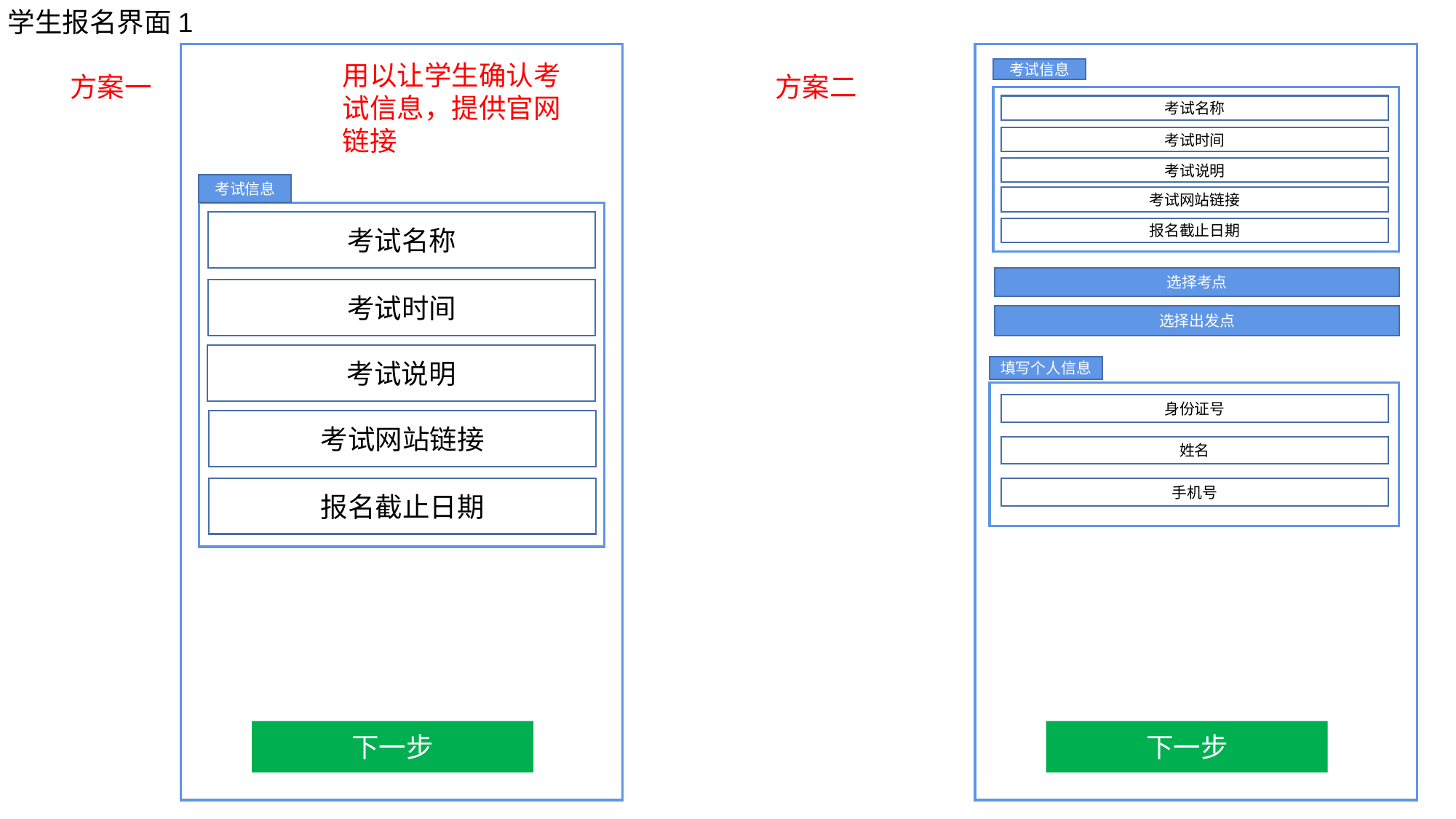

学生报名界面1

用以让学生确认考试信息，提供官网链接
考试信息
方案一
方案二

考试名称
考试时间
考试说明
考试信息
考试网站链接

考试名称
报名截止日期
选择考点
考试时间
选择出发点
考试说明
填写个人信息

身份证号
考试网站链接
姓名
报名截止日期
手机号
下一步
下一步